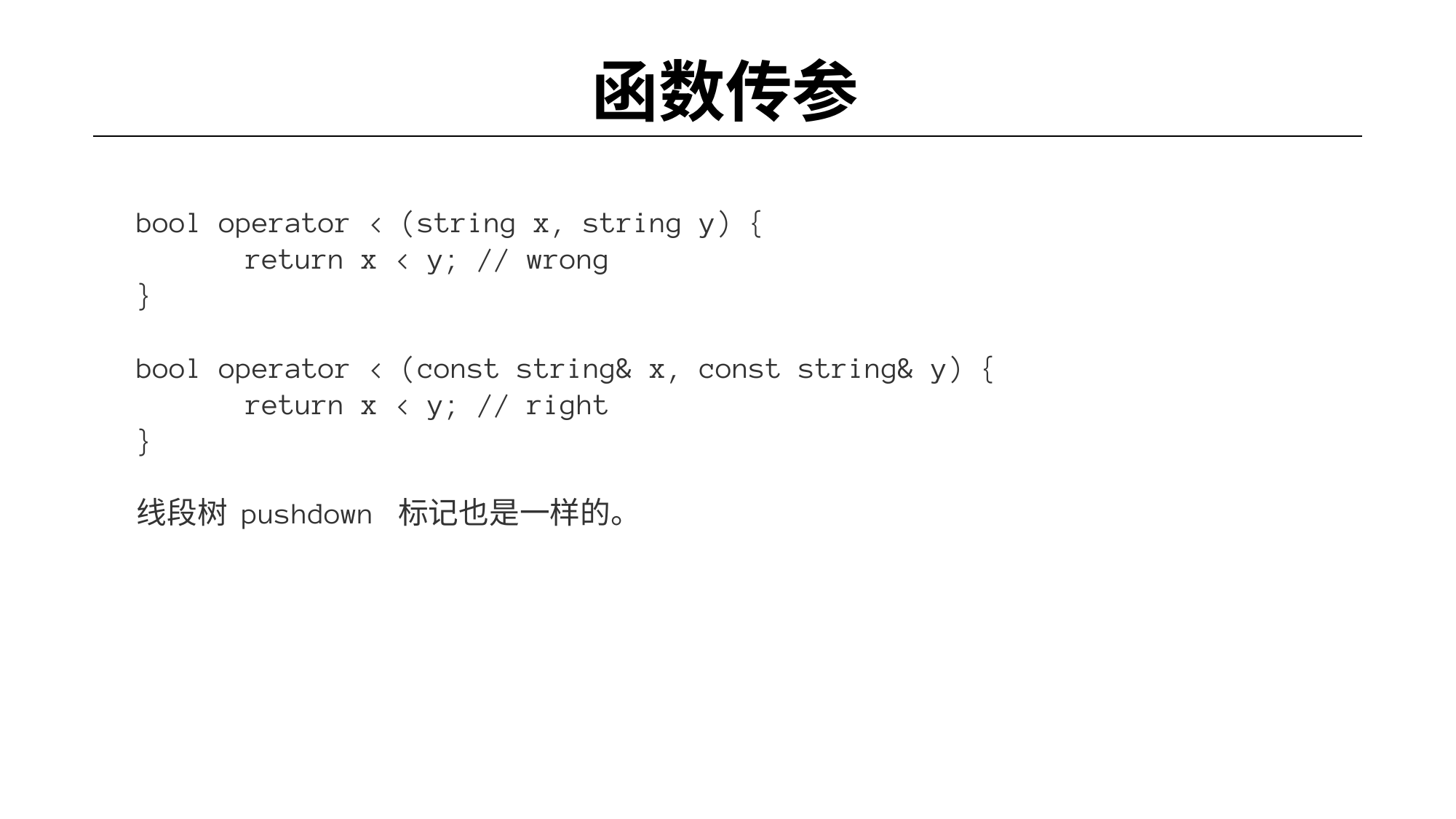

# 函数传参
bool operator < (string x, string y) {
	return x < y; // wrong
}

bool operator < (const string& x, const string& y) {
	return x < y; // right
}

线段树 pushdown 标记也是一样的。